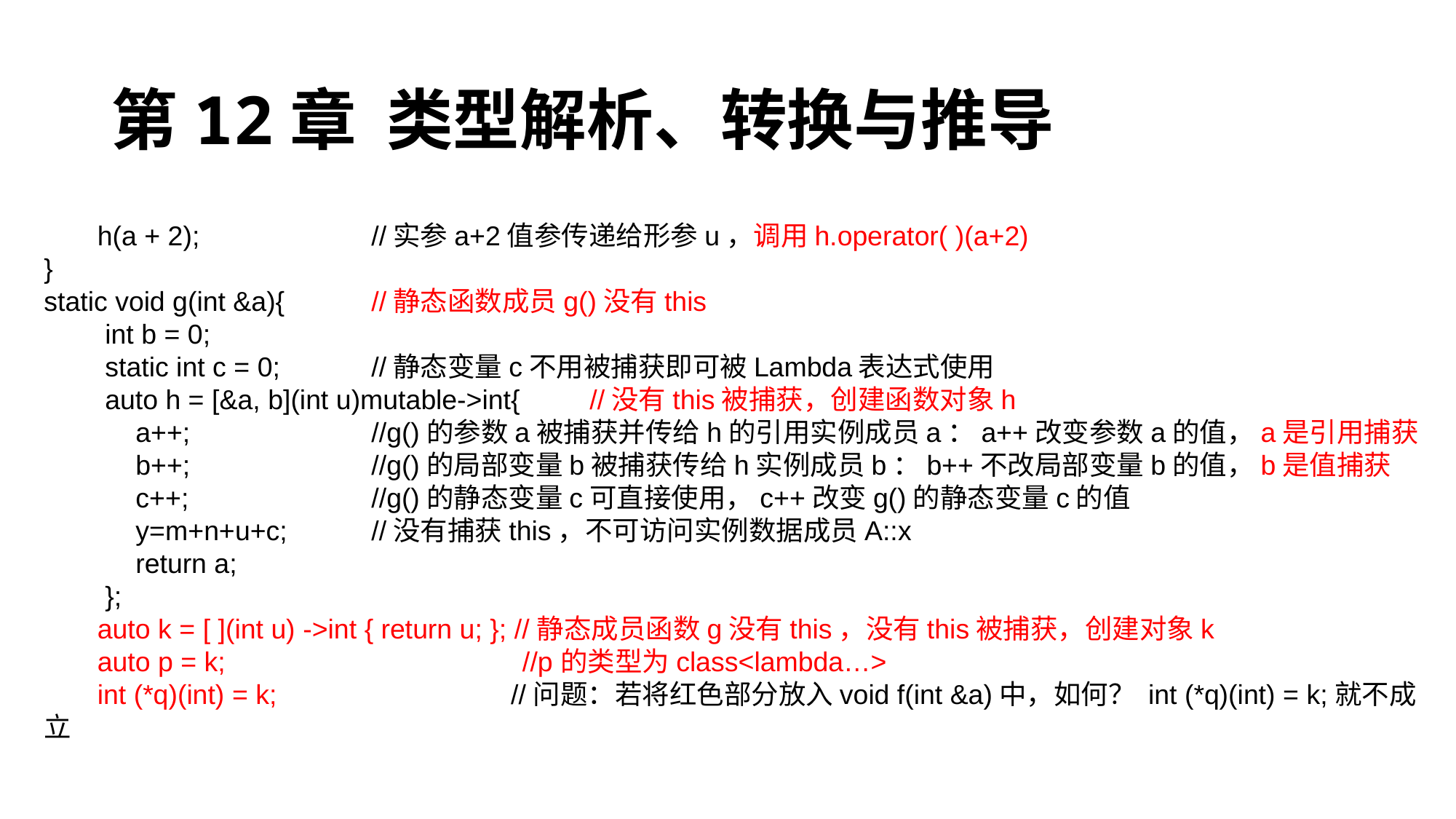

# 第12章  类型解析、转换与推导
       h(a + 2);		//实参a+2值参传递给形参u，调用h.operator( )(a+2)
}
static void g(int &a){	//静态函数成员g()没有this
        int b = 0;
        static int c = 0;	//静态变量c不用被捕获即可被Lambda表达式使用
        auto h = [&a, b](int u)mutable->int{	//没有this被捕获，创建函数对象h
            a++; 		//g()的参数a被捕获并传给h的引用实例成员a：a++改变参数a的值，a是引用捕获
            b++;		//g()的局部变量b被捕获传给h实例成员b：b++不改局部变量b的值，b是值捕获
            c++;		//g()的静态变量c可直接使用，c++改变g()的静态变量c的值
            y=m+n+u+c;	//没有捕获this，不可访问实例数据成员A::x
            return a;
        };
       auto k = [ ](int u) ->int { return u; }; //静态成员函数g没有this，没有this被捕获，创建对象k
       auto p = k;                                       //p的类型为class<lambda…>
       int (*q)(int) = k;		    //问题：若将红色部分放入void f(int &a)中，如何？ int (*q)(int) = k;就不成立